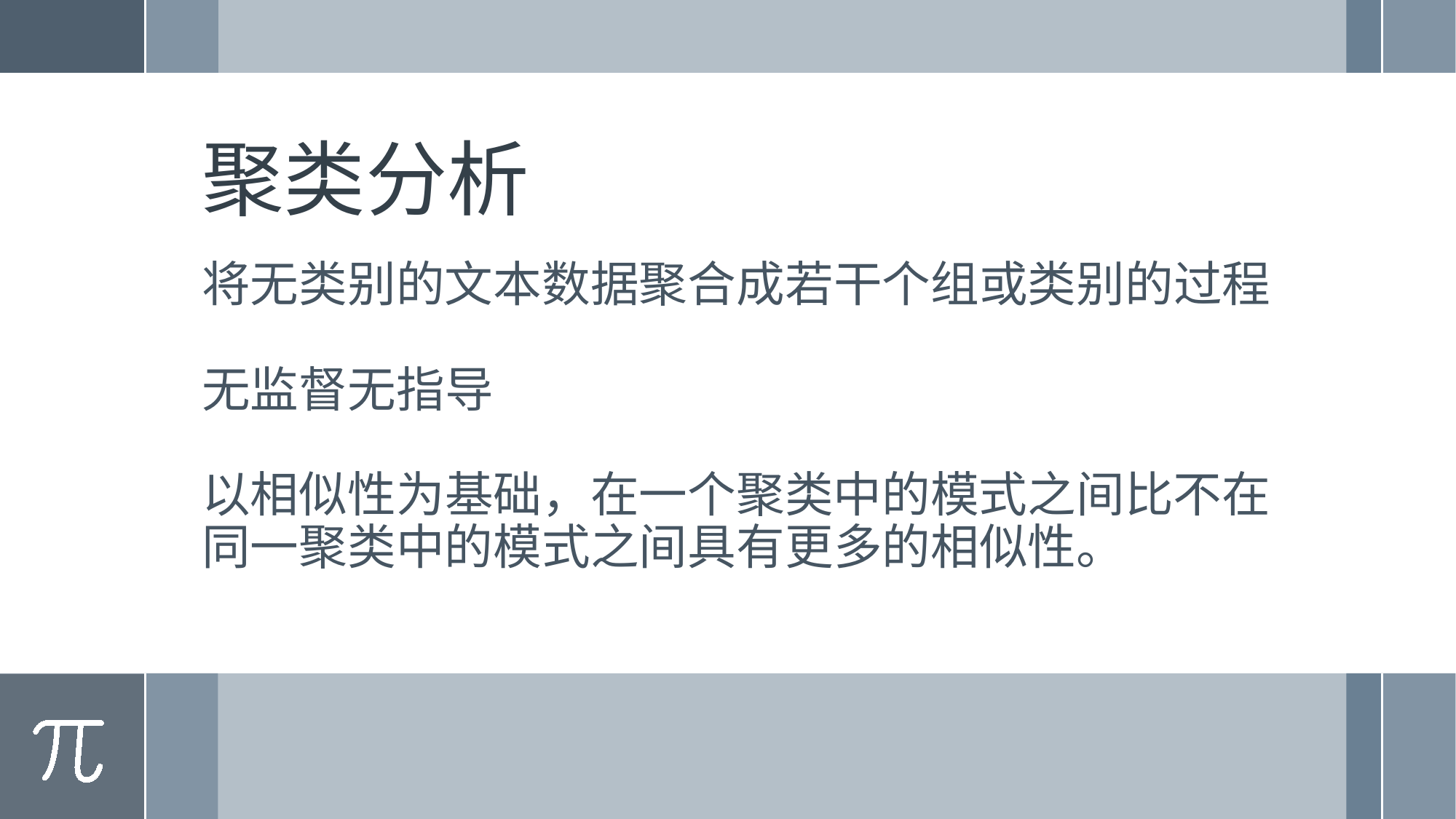

# 聚类分析
将无类别的文本数据聚合成若干个组或类别的过程

无监督无指导

以相似性为基础，在一个聚类中的模式之间比不在同一聚类中的模式之间具有更多的相似性。